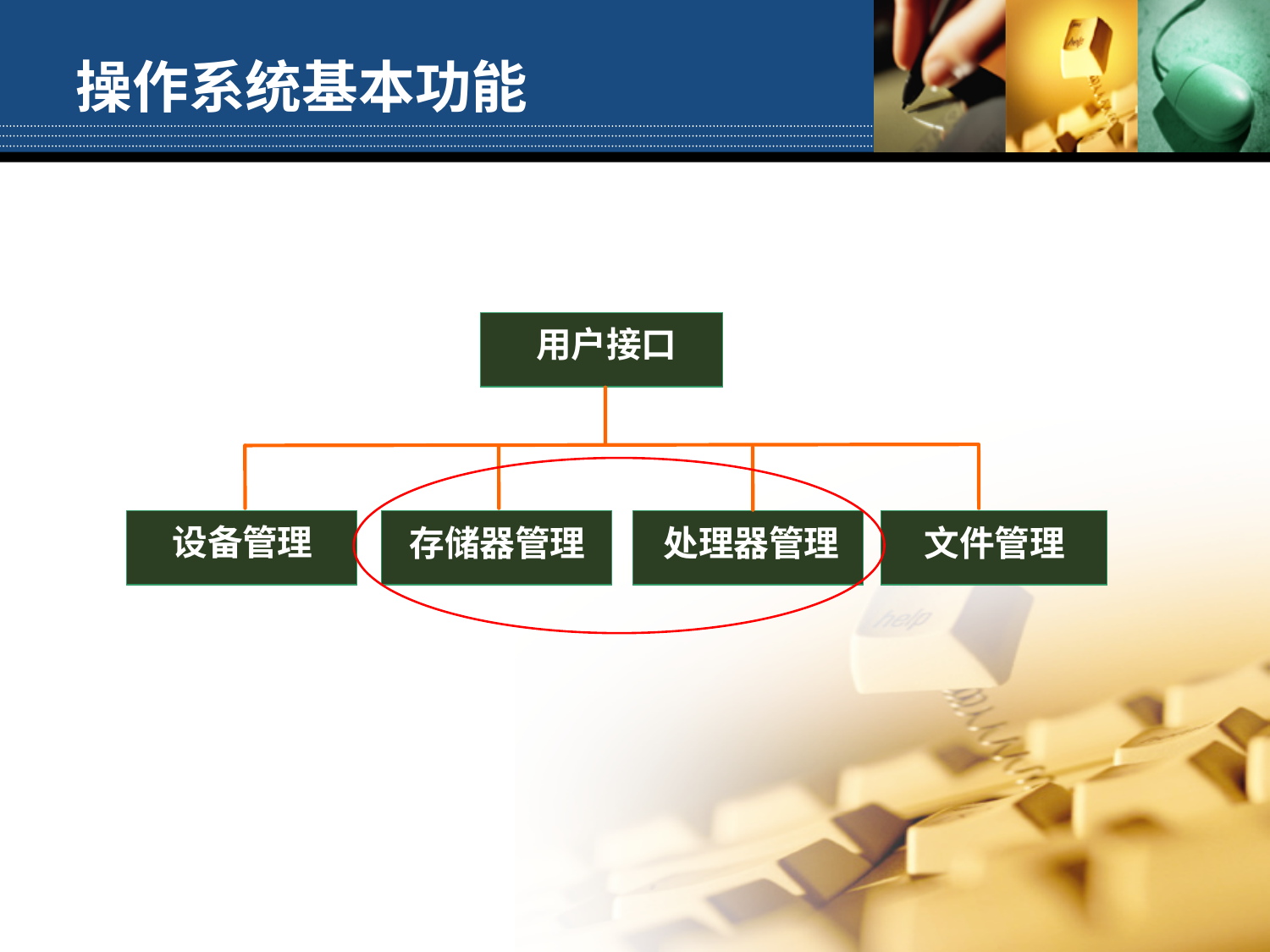

# 操作系统基本功能

用户接口
用户接口

设备管理

存储器管理
存储器管理

处理器管理
处理器管理

文件管理
文件管理
文件管理
66